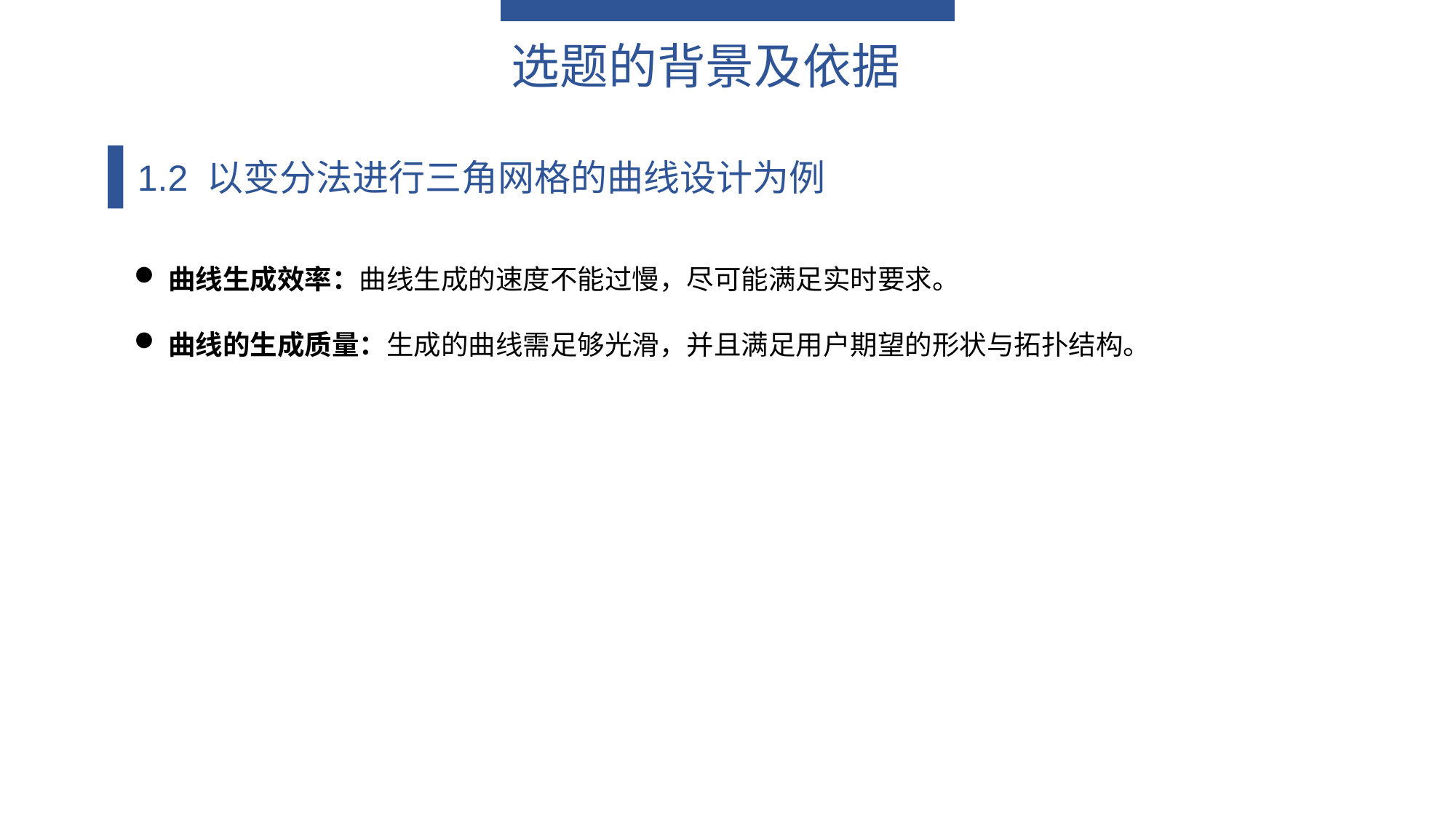

选题的背景及依据

1.2 以变分法进行三角网格的曲线设计为例
曲线生成效率：曲线生成的速度不能过慢，尽可能满足实时要求。
曲线的生成质量：生成的曲线需足够光滑，并且满足用户期望的形状与拓扑结构。